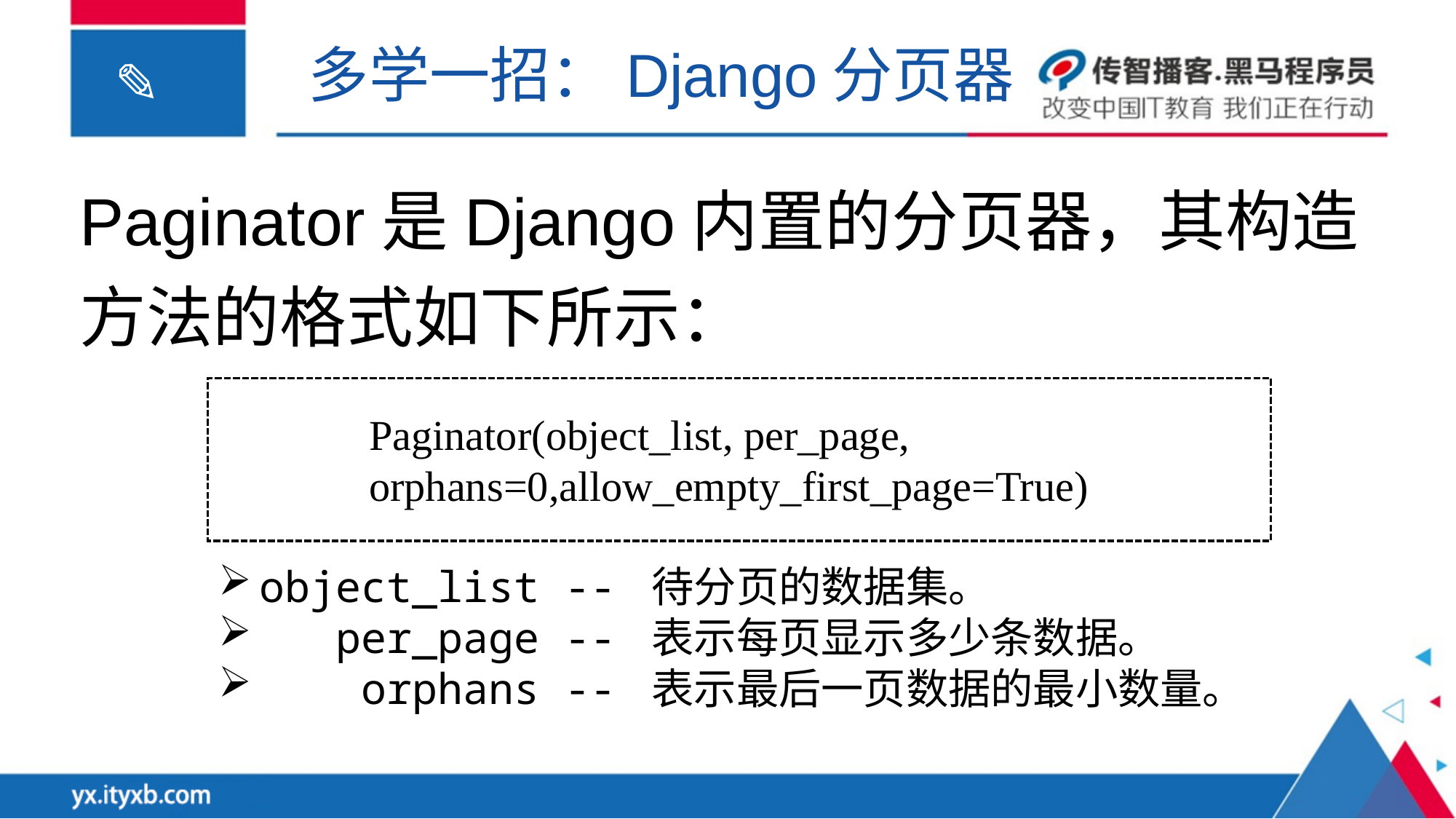

多学一招：Django分页器
Paginator是Django内置的分页器，其构造方法的格式如下所示：

Paginator(object_list, per_page, orphans=0,allow_empty_first_page=True)
object_list -- 待分页的数据集。
   per_page -- 表示每页显示多少条数据。
    orphans -- 表示最后一页数据的最小数量。